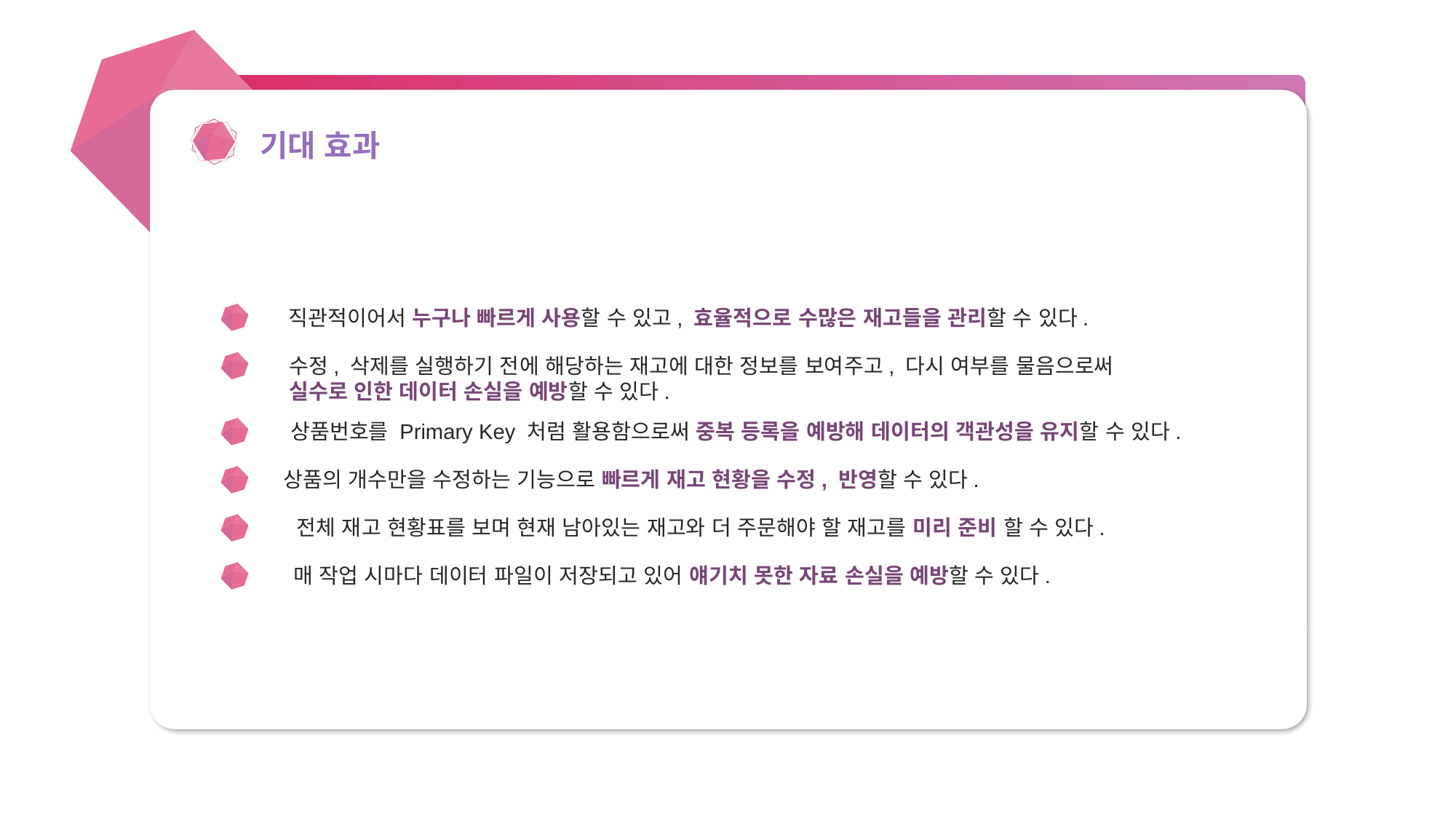

기대 효과
직관적이어서 누구나 빠르게 사용할 수 있고, 효율적으로 수많은 재고들을 관리할 수 있다.

수정, 삭제를 실행하기 전에 해당하는 재고에 대한 정보를 보여주고, 다시 여부를 물음으로써
실수로 인한 데이터 손실을 예방할 수 있다.

상품번호를 Primary Key 처럼 활용함으로써 중복 등록을 예방해 데이터의 객관성을 유지할 수 있다.

상품의 개수만을 수정하는 기능으로 빠르게 재고 현황을 수정, 반영할 수 있다.

전체 재고 현황표를 보며 현재 남아있는 재고와 더 주문해야 할 재고를 미리 준비 할 수 있다.

매 작업 시마다 데이터 파일이 저장되고 있어 얘기치 못한 자료 손실을 예방할 수 있다.